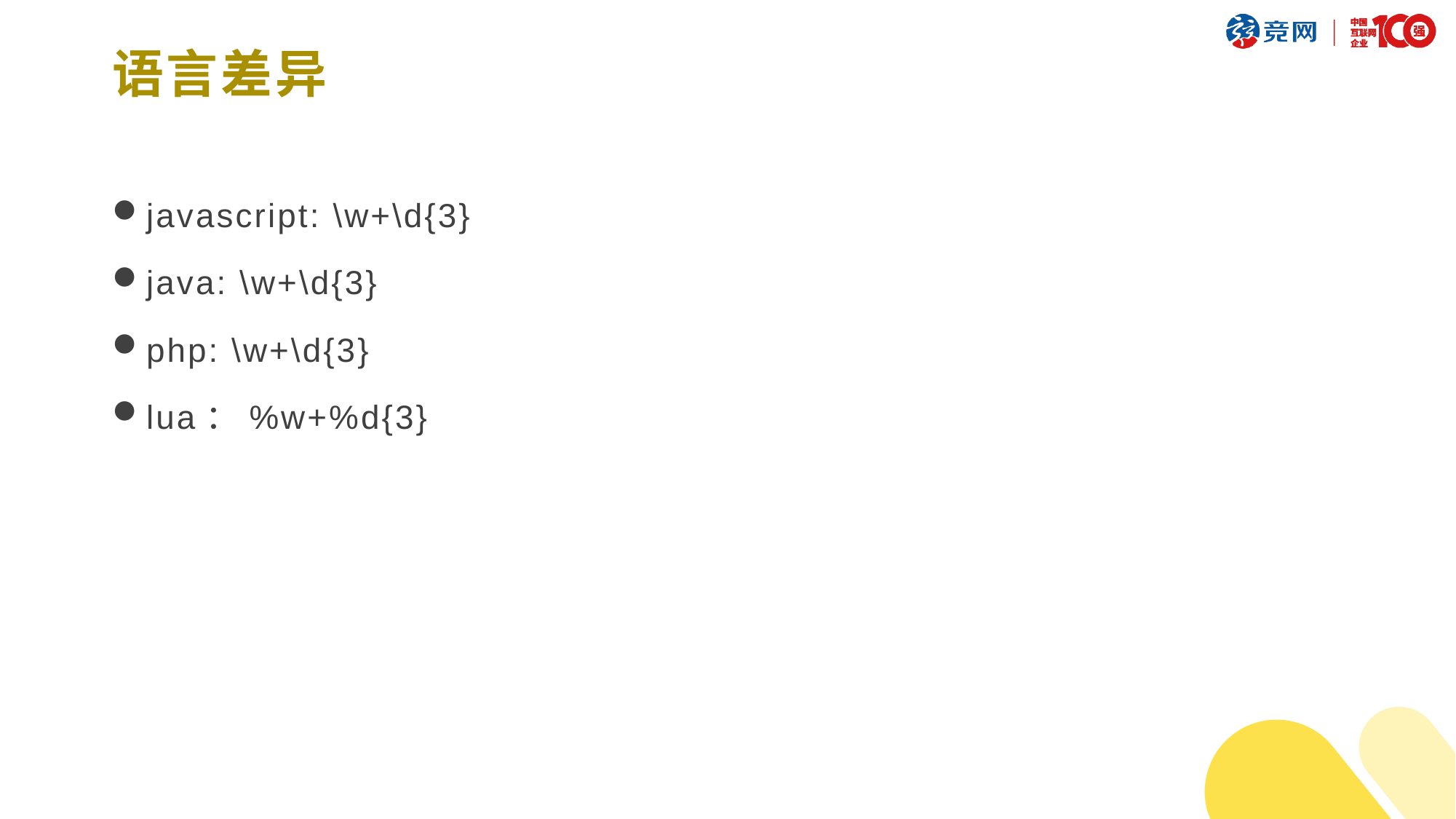

语言差异
javascript: \w+\d{3}
java: \w+\d{3}
php: \w+\d{3}
lua：%w+%d{3}